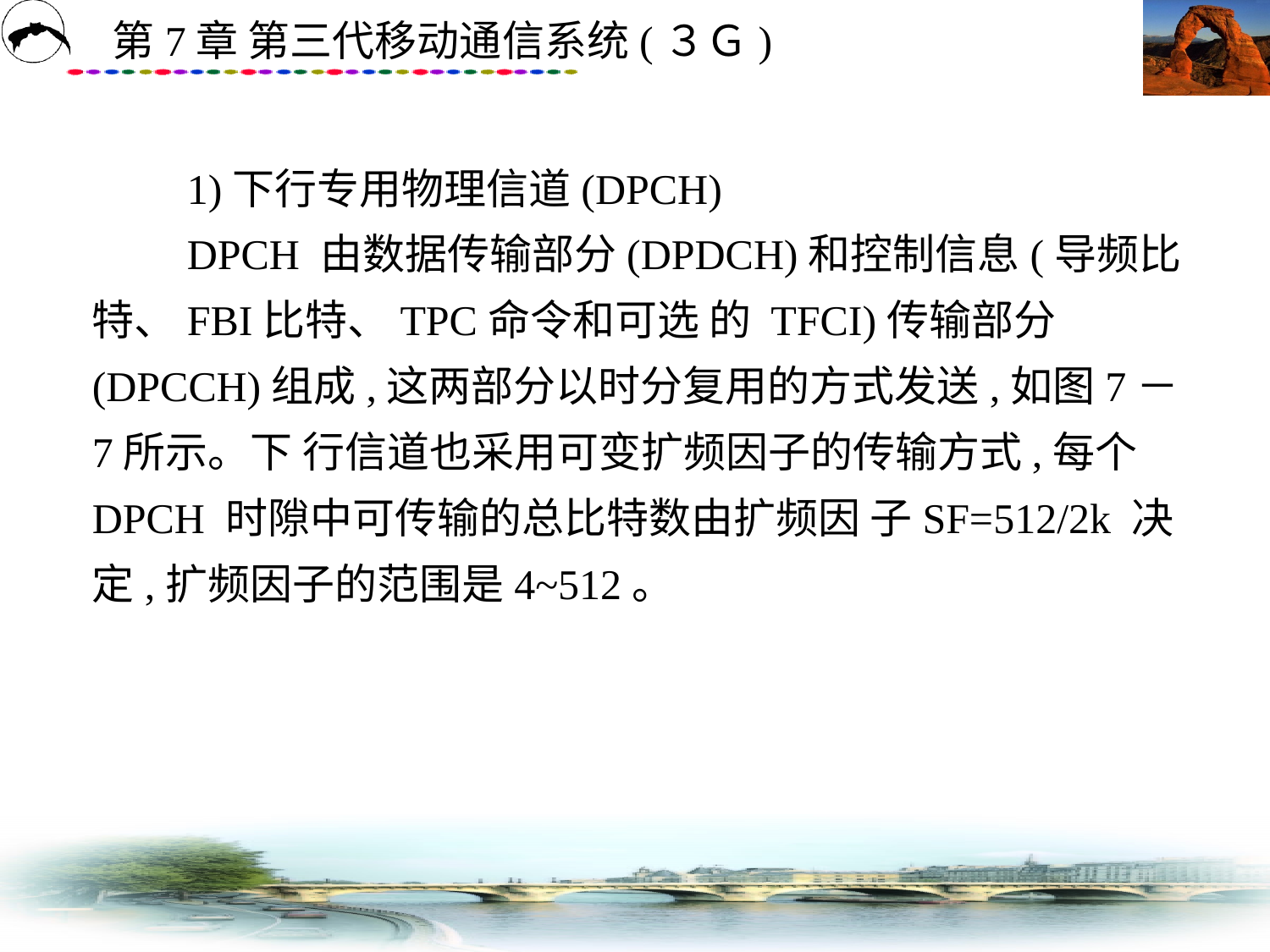

# 1)下行专用物理信道(DPCH) 　　DPCH 由数据传输部分(DPDCH)和控制信息(导频比特、FBI比特、TPC命令和可选 的 TFCI)传输部分(DPCCH)组成,这两部分以时分复用的方式发送,如图7－7所示。下 行信道也采用可变扩频因子的传输方式,每个 DPCH 时隙中可传输的总比特数由扩频因 子SF=512/2k 决定,扩频因子的范围是4~512。